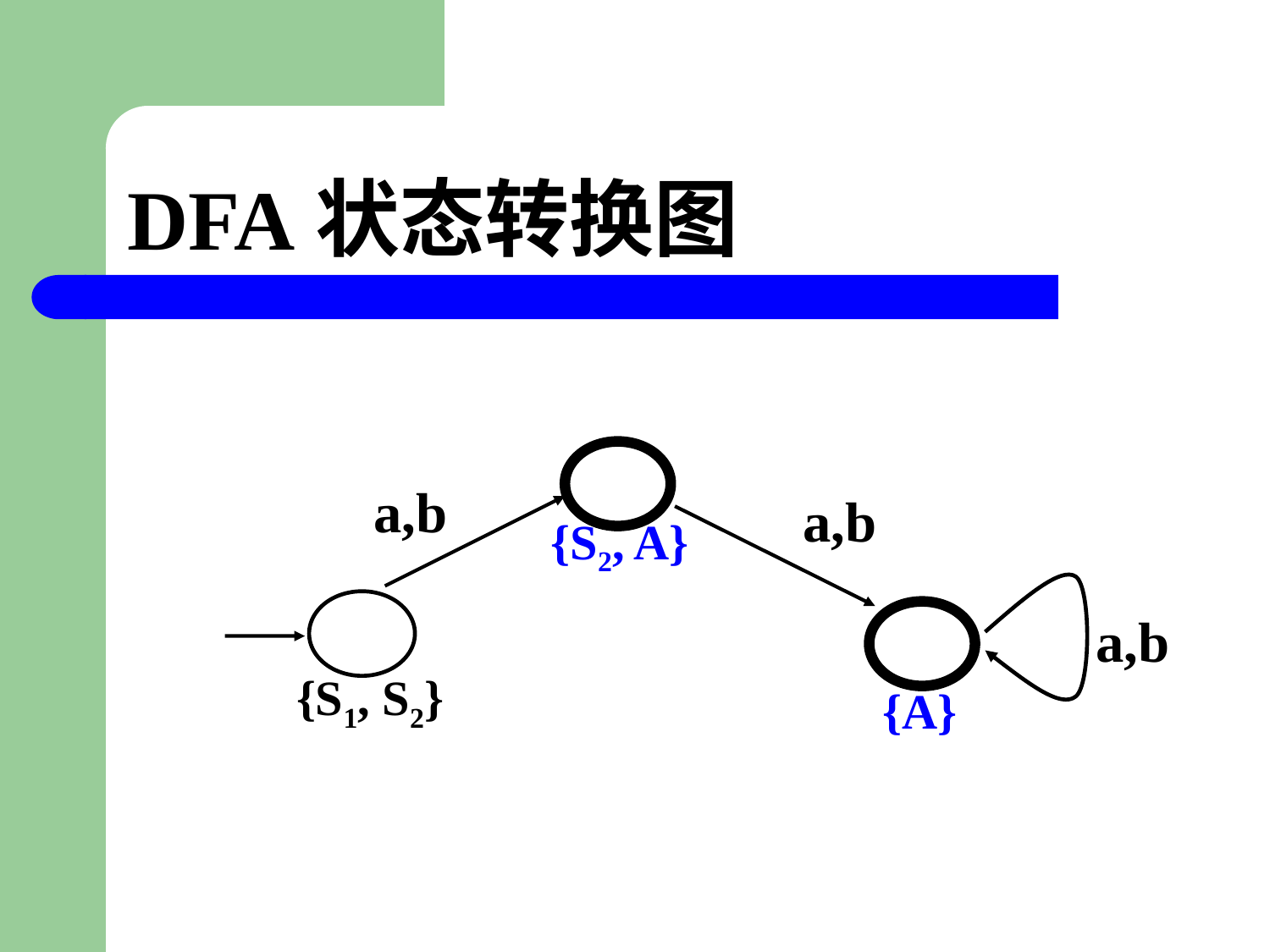

# DFA状态转换图

a,b
a,b

{S2, A}

a,b

{S1, S2}
{A}